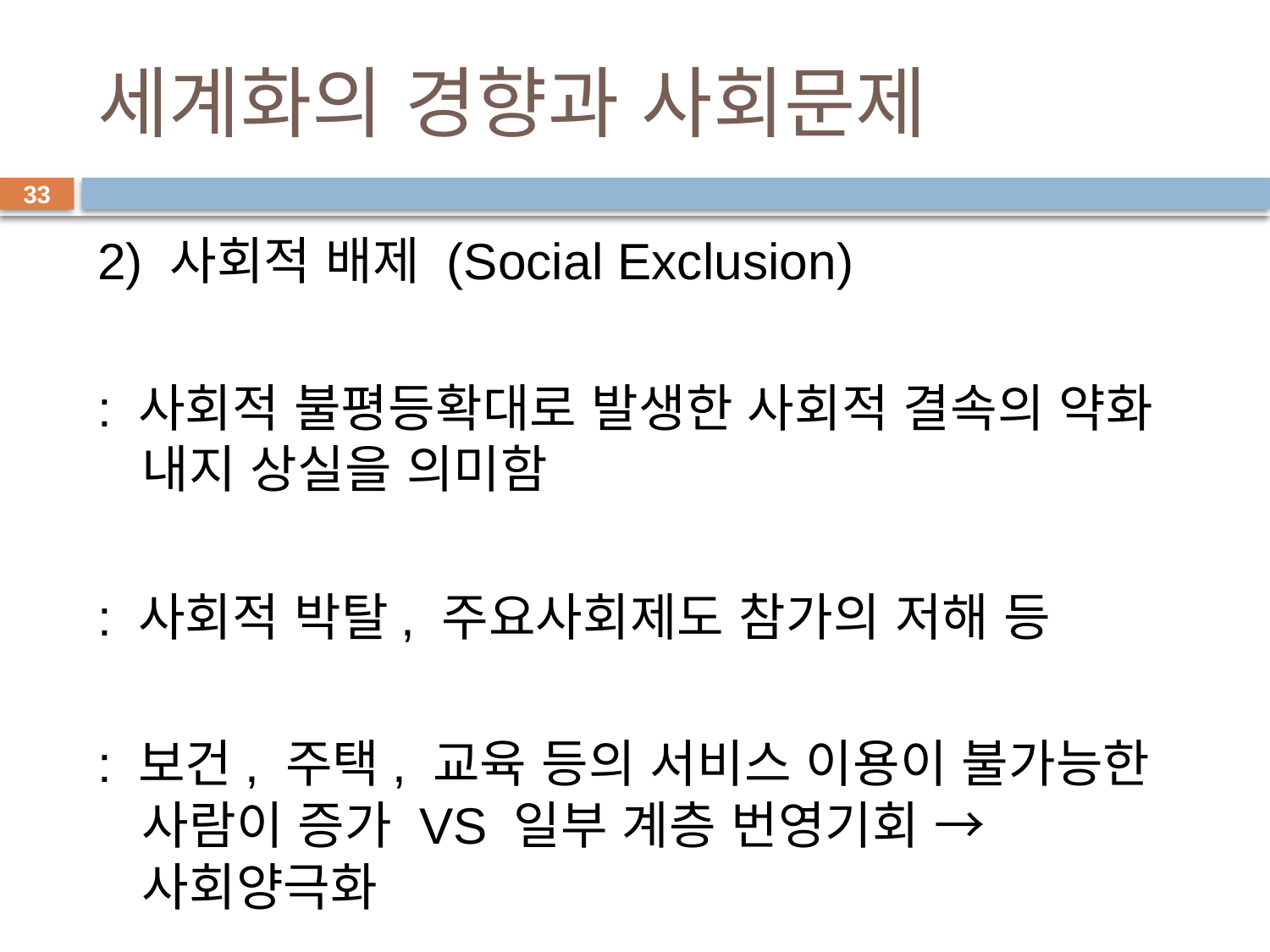

# 세계화의 경향과 사회문제
33
2) 사회적 배제 (Social Exclusion)

: 사회적 불평등확대로 발생한 사회적 결속의 약화 내지 상실을 의미함

: 사회적 박탈, 주요사회제도 참가의 저해 등

: 보건, 주택, 교육 등의 서비스 이용이 불가능한 사람이 증가 VS 일부 계층 번영기회 → 사회양극화